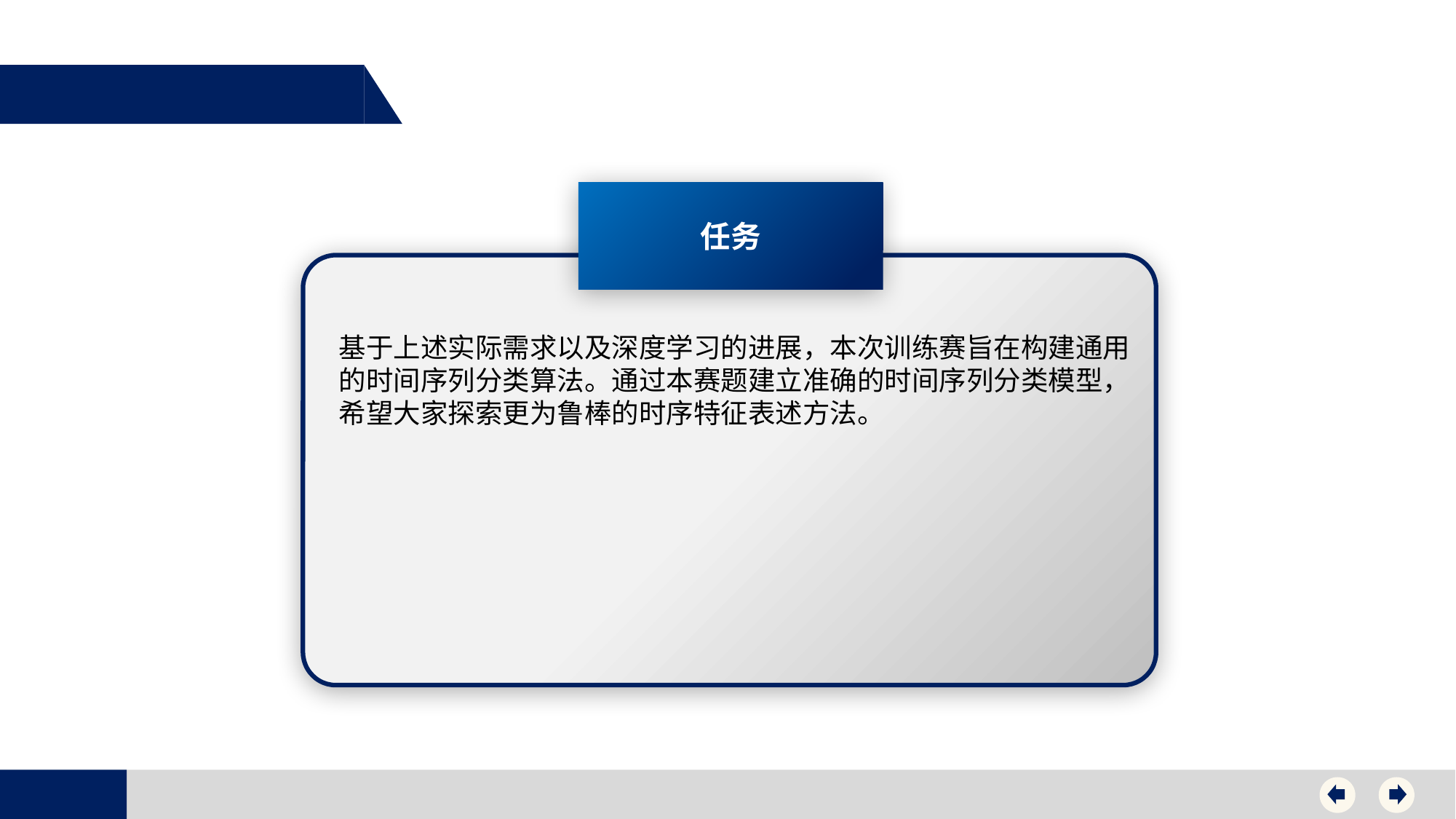

任务

基于上述实际需求以及深度学习的进展，本次训练赛旨在构建通用的时间序列分类算法。通过本赛题建立准确的时间序列分类模型，希望大家探索更为鲁棒的时序特征表述方法。